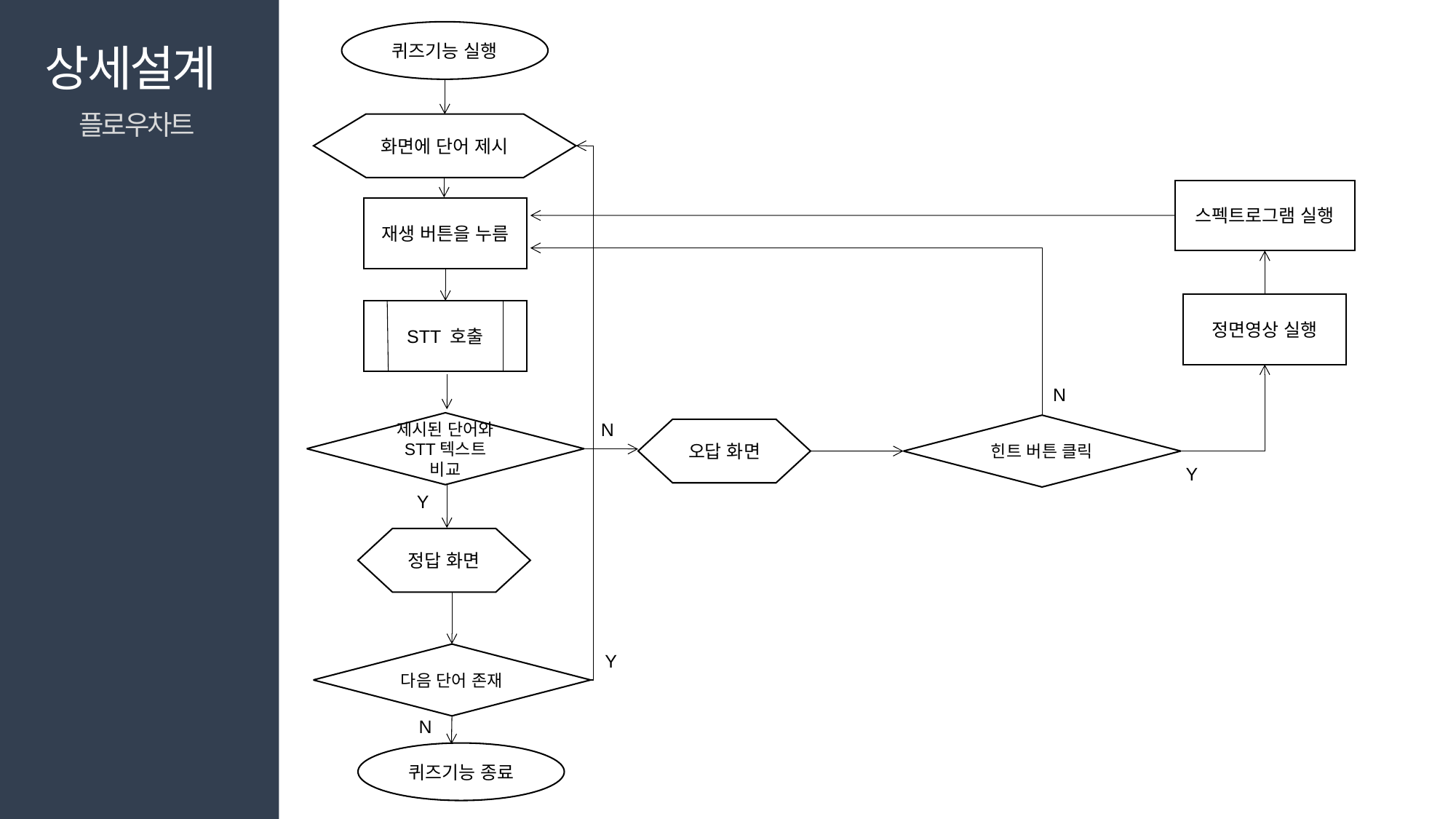

퀴즈기능 실행
상세설계
플로우차트
화면에 단어 제시
스펙트로그램 실행
재생 버튼을 누름
정면영상 실행
STT 호출
N
제시된 단어와 STT텍스트 비교
N
힌트 버튼 클릭
오답 화면
Y
Y
정답 화면
다음 단어 존재
Y
N
퀴즈기능 종료